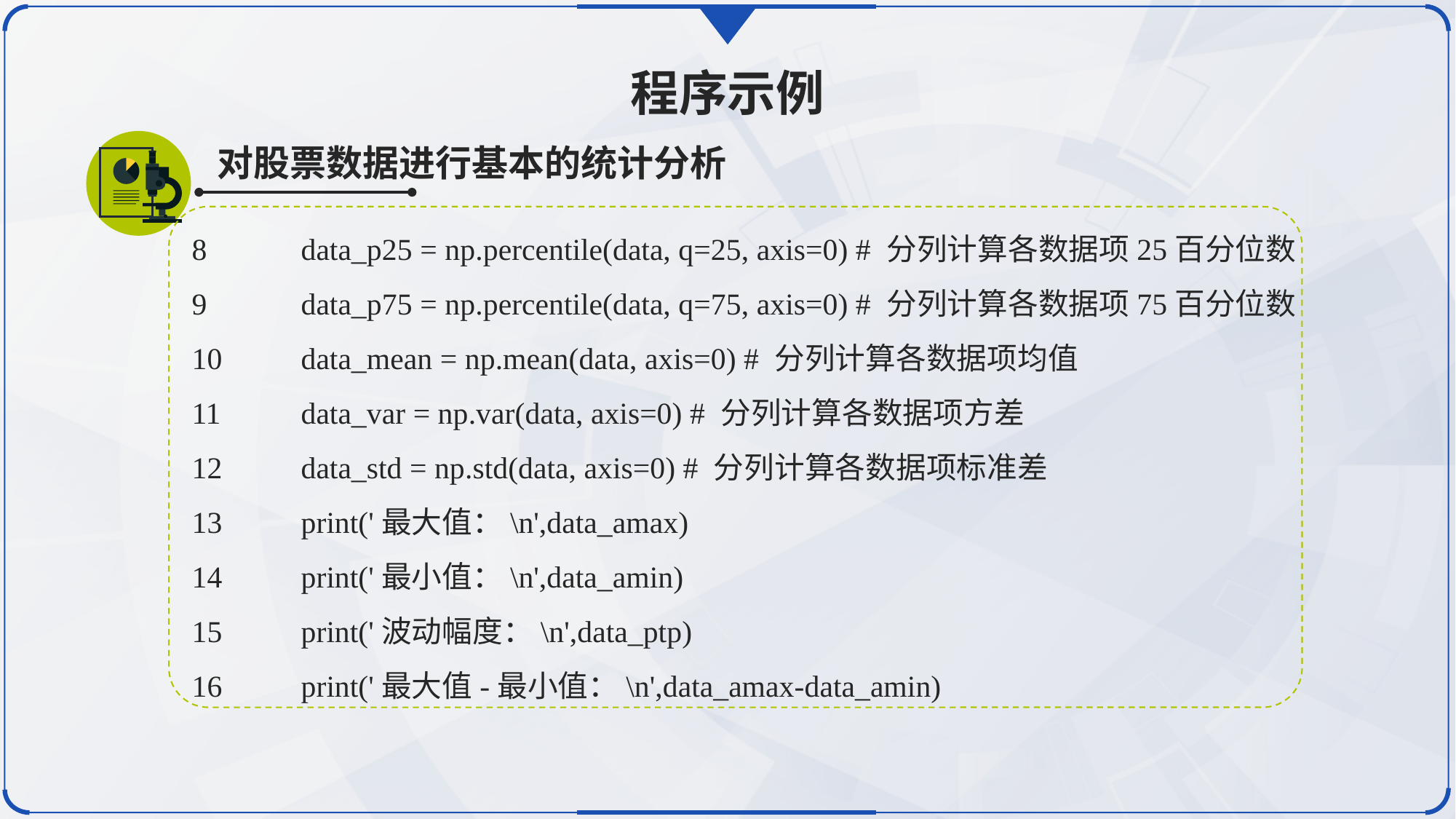

程序示例

对股票数据进行基本的统计分析

8	data_p25 = np.percentile(data, q=25, axis=0) # 分列计算各数据项25百分位数
9	data_p75 = np.percentile(data, q=75, axis=0) # 分列计算各数据项75百分位数
10	data_mean = np.mean(data, axis=0) # 分列计算各数据项均值
11	data_var = np.var(data, axis=0) # 分列计算各数据项方差
12	data_std = np.std(data, axis=0) # 分列计算各数据项标准差
13	print('最大值：\n',data_amax)
14	print('最小值：\n',data_amin)
15	print('波动幅度：\n',data_ptp)
16	print('最大值-最小值：\n',data_amax-data_amin)